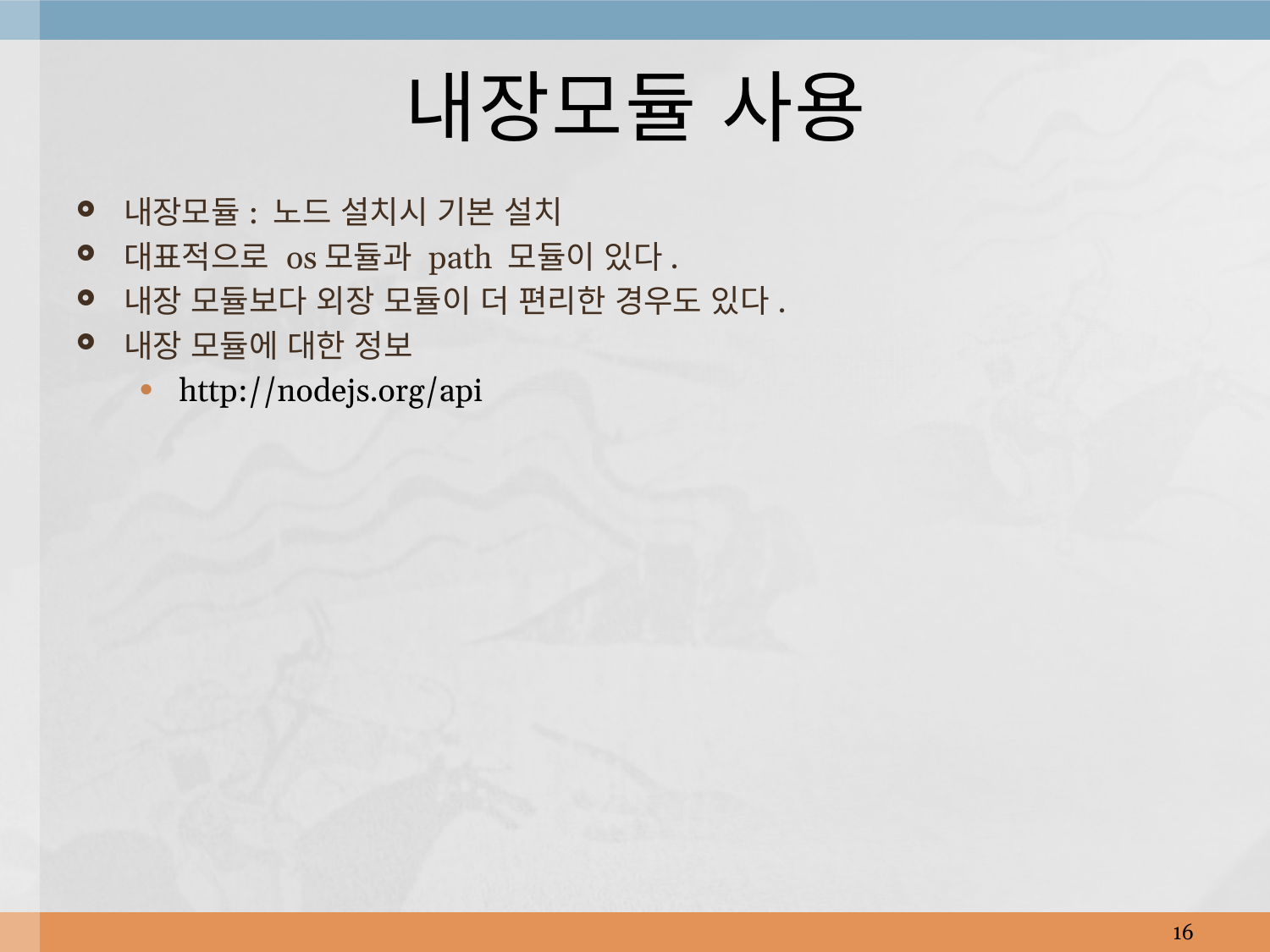

# 내장모듈 사용
내장모듈: 노드 설치시 기본 설치
대표적으로 os모듈과 path 모듈이 있다.
내장 모듈보다 외장 모듈이 더 편리한 경우도 있다.
내장 모듈에 대한 정보
http://nodejs.org/api
16